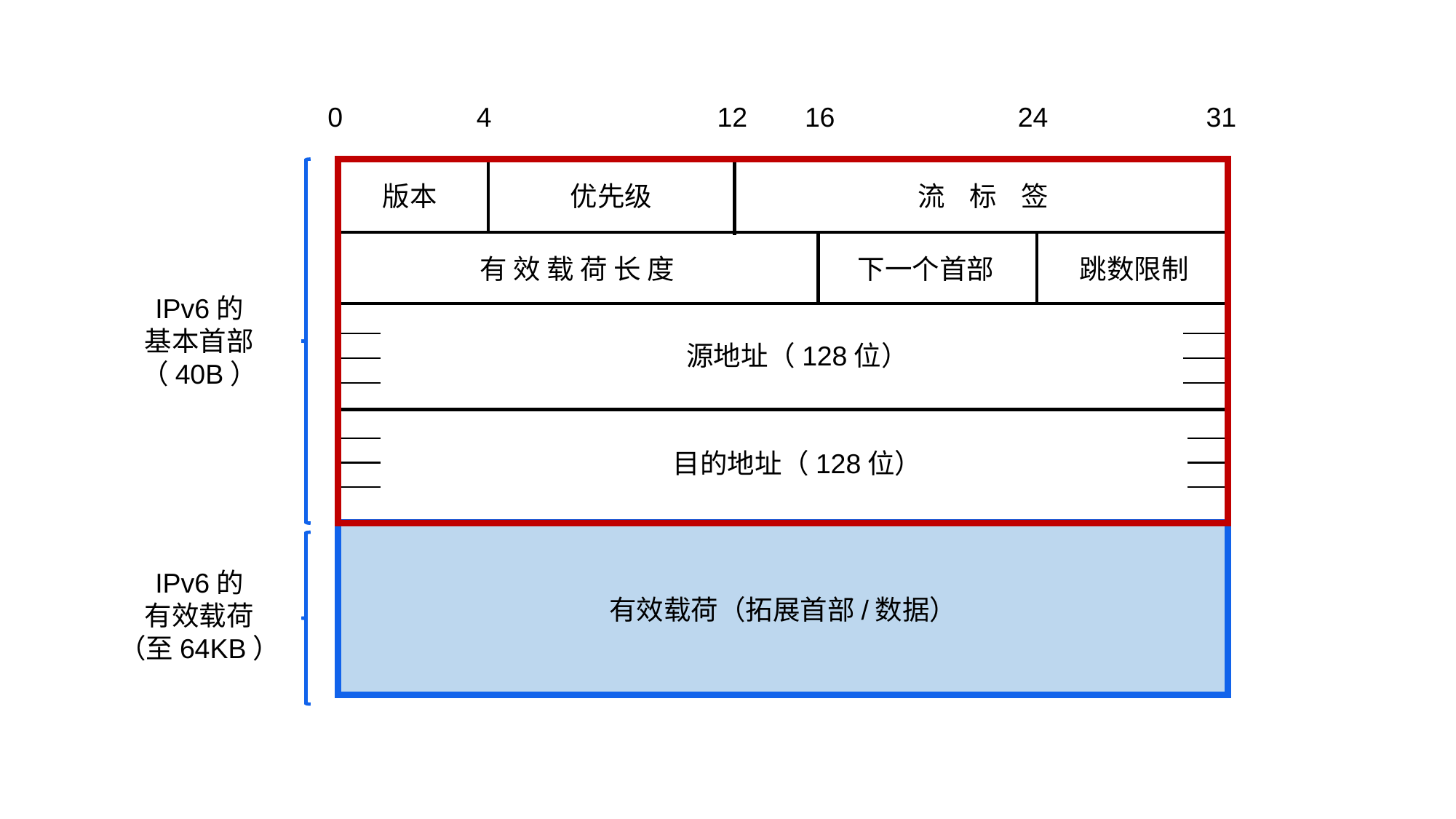

0
4
12
16
24
31

版本
优先级
流    标    签
有 效 载 荷 长 度
下一个首部
跳数限制
IPv6的
基本首部
（40B）
源地址（128位）
目的地址（128位）
有效载荷（拓展首部/数据）

IPv6的
有效载荷
（至64KB）